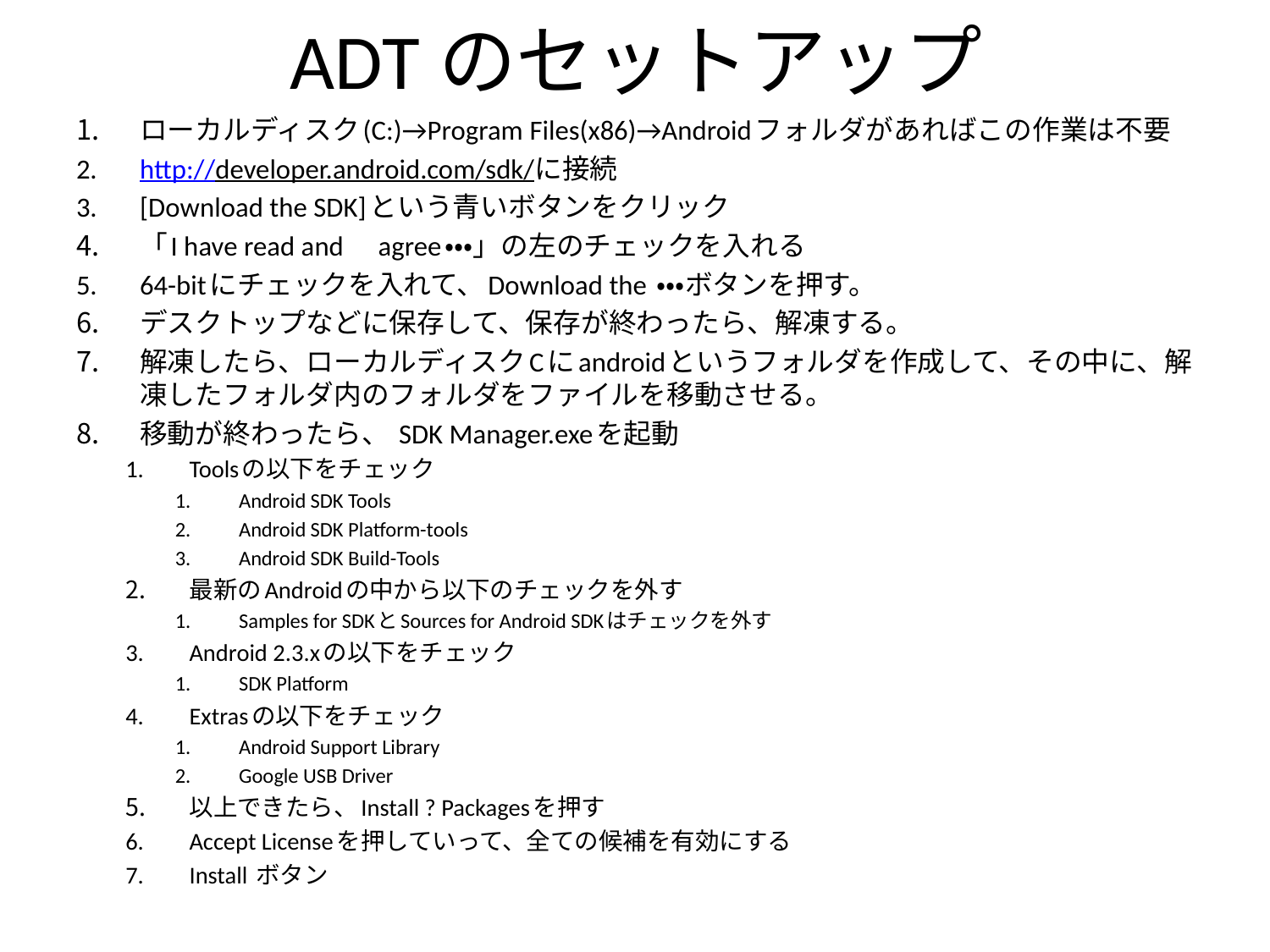

# ADTのセットアップ
ローカルディスク(C:)→Program Files(x86)→Androidフォルダがあればこの作業は不要
http://developer.android.com/sdk/に接続
[Download the SDK]という青いボタンをクリック
「I have read and　agree・・・」の左のチェックを入れる
64-bitにチェックを入れて、Download the ・・・ボタンを押す。
デスクトップなどに保存して、保存が終わったら、解凍する。
解凍したら、ローカルディスクCにandroidというフォルダを作成して、その中に、解凍したフォルダ内のフォルダをファイルを移動させる。
移動が終わったら、 SDK Manager.exeを起動
Toolsの以下をチェック
Android SDK Tools
Android SDK Platform-tools
Android SDK Build-Tools
最新のAndroidの中から以下のチェックを外す
Samples for SDKとSources for Android SDKはチェックを外す
Android 2.3.xの以下をチェック
SDK Platform
Extrasの以下をチェック
Android Support Library
Google USB Driver
以上できたら、Install ? Packagesを押す
Accept Licenseを押していって、全ての候補を有効にする
Install ボタン